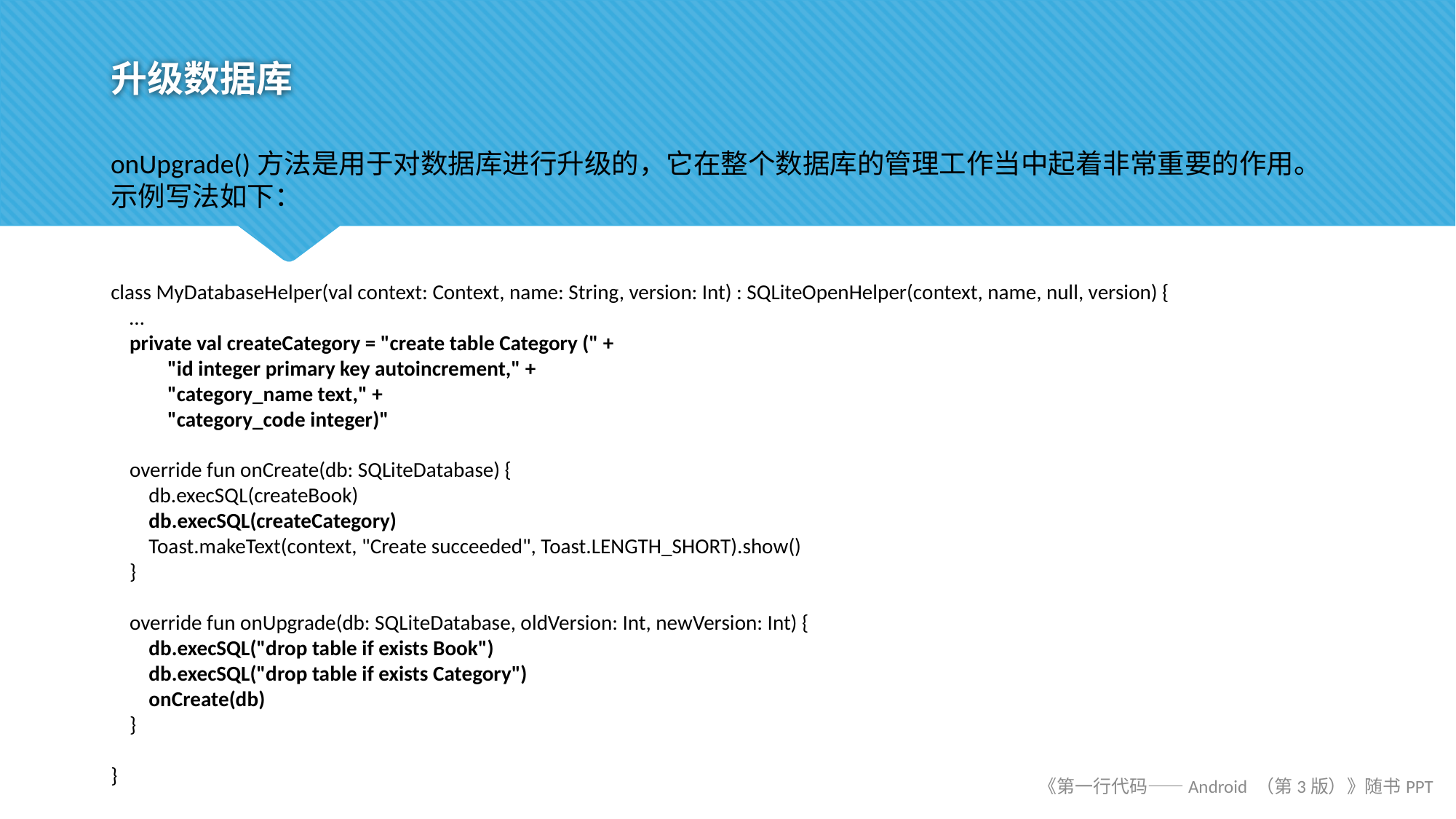

# 升级数据库
onUpgrade()方法是用于对数据库进行升级的，它在整个数据库的管理工作当中起着非常重要的作用。示例写法如下：
class MyDatabaseHelper(val context: Context, name: String, version: Int) : SQLiteOpenHelper(context, name, null, version) {
    …
    private val createCategory = "create table Category (" +
            "id integer primary key autoincrement," +
            "category_name text," +
            "category_code integer)"

    override fun onCreate(db: SQLiteDatabase) {
        db.execSQL(createBook)
        db.execSQL(createCategory)
        Toast.makeText(context, "Create succeeded", Toast.LENGTH_SHORT).show()
    }

    override fun onUpgrade(db: SQLiteDatabase, oldVersion: Int, newVersion: Int) {
        db.execSQL("drop table if exists Book")
        db.execSQL("drop table if exists Category")
        onCreate(db)
    }

}